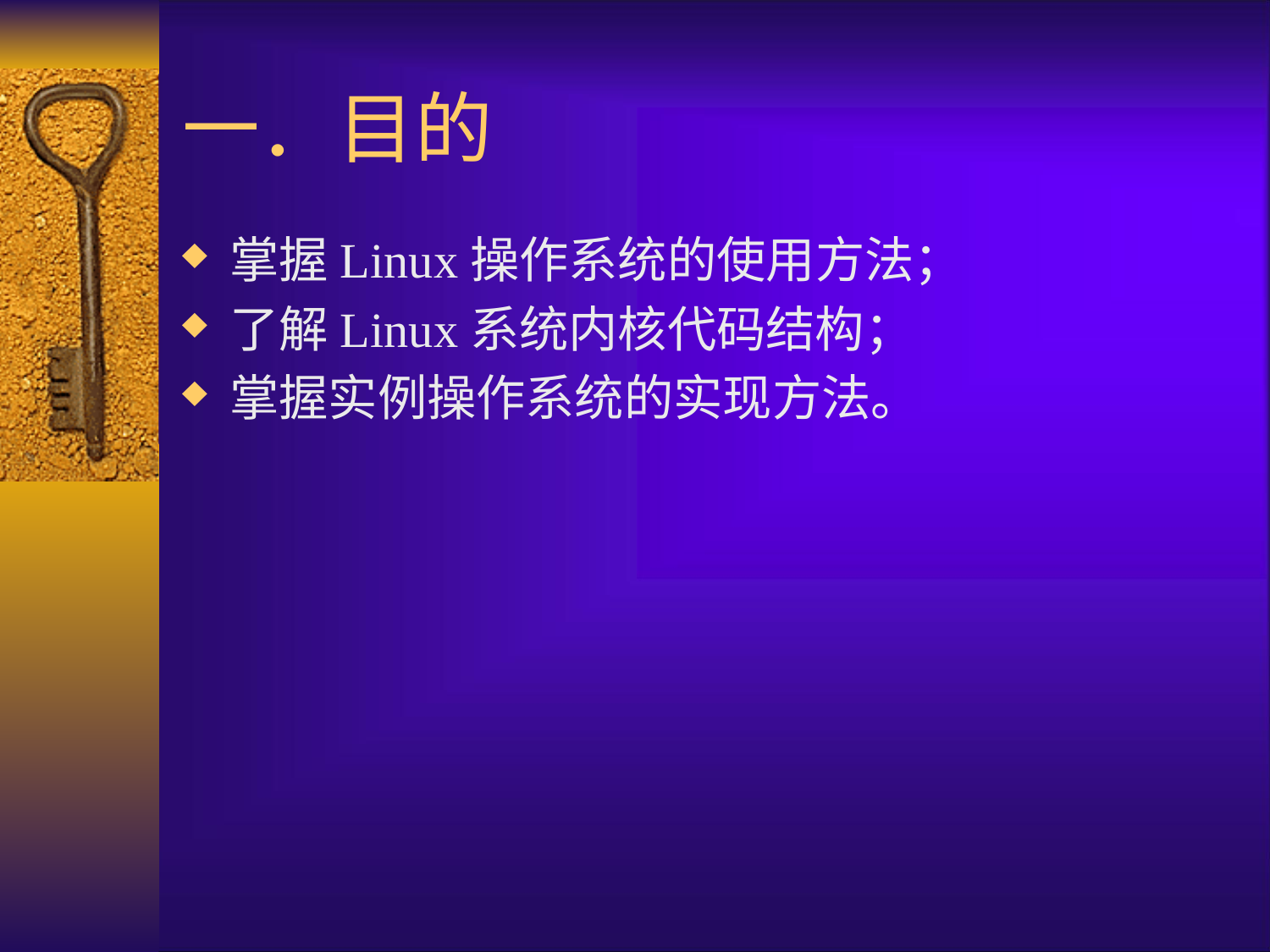

# 一．目的
掌握Linux操作系统的使用方法；
了解Linux系统内核代码结构；
掌握实例操作系统的实现方法。